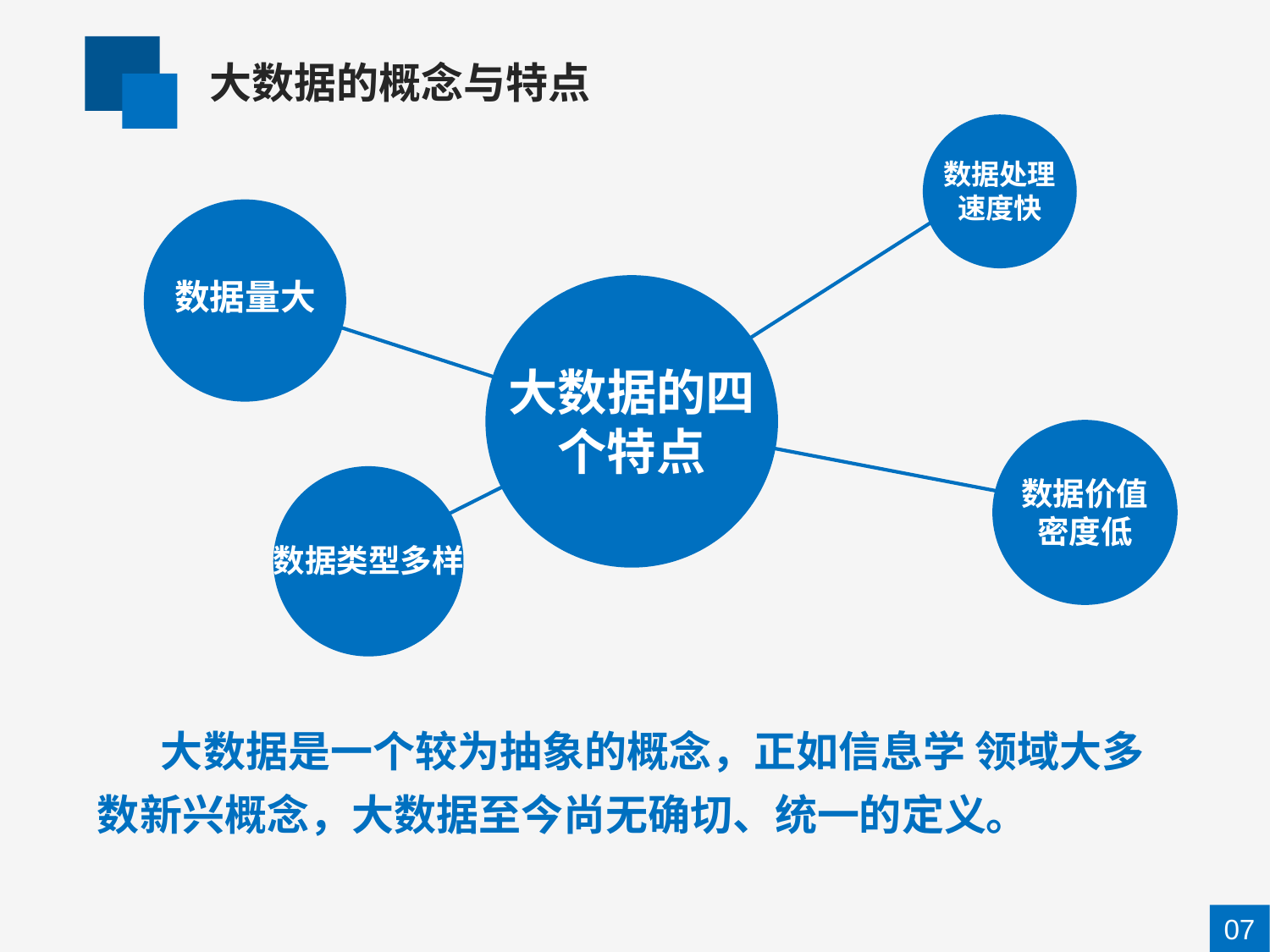

大数据的概念与特点

数据处理
速度快

数据量大

大数据的四个特点

数据价值
密度低

数据类型多样
大数据是一个较为抽象的概念，正如信息学 领域大多数新兴概念，大数据至今尚无确切、统一的定义。

07